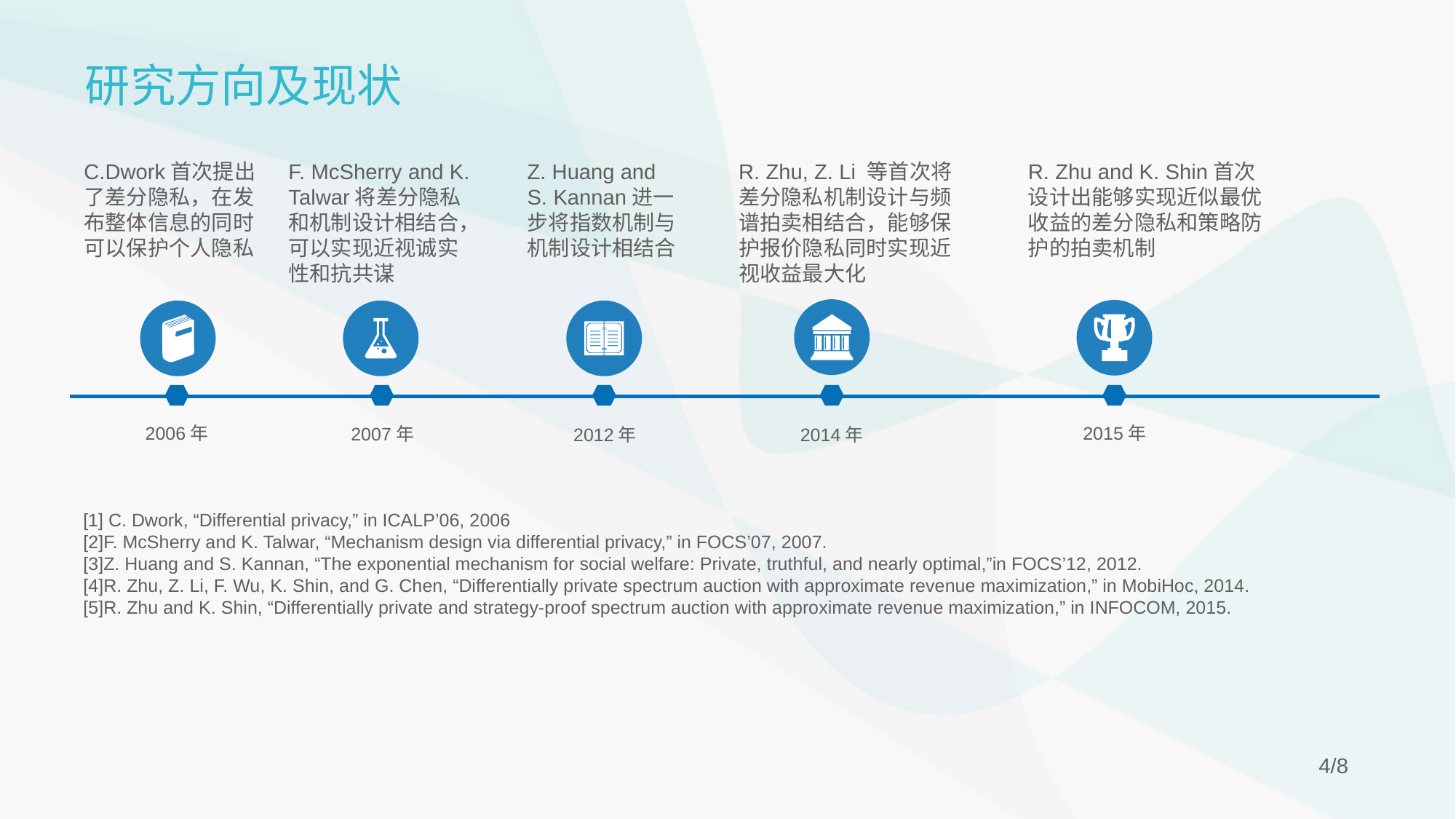

研究方向及现状
C.Dwork首次提出了差分隐私，在发布整体信息的同时可以保护个人隐私
F. McSherry and K. Talwar将差分隐私和机制设计相结合，可以实现近视诚实性和抗共谋
Z. Huang and S. Kannan进一步将指数机制与机制设计相结合
R. Zhu, Z. Li 等首次将差分隐私机制设计与频谱拍卖相结合，能够保护报价隐私同时实现近视收益最大化
R. Zhu and K. Shin首次设计出能够实现近似最优收益的差分隐私和策略防护的拍卖机制

2015年
2006年
2007年
2012年
2014年
[1] C. Dwork, “Differential privacy,” in ICALP’06, 2006
[2]F. McSherry and K. Talwar, “Mechanism design via differential privacy,” in FOCS’07, 2007.
[3]Z. Huang and S. Kannan, “The exponential mechanism for social welfare: Private, truthful, and nearly optimal,”in FOCS’12, 2012.
[4]R. Zhu, Z. Li, F. Wu, K. Shin, and G. Chen, “Differentially private spectrum auction with approximate revenue maximization,” in MobiHoc, 2014.
[5]R. Zhu and K. Shin, “Differentially private and strategy-proof spectrum auction with approximate revenue maximization,” in INFOCOM, 2015.
4/8